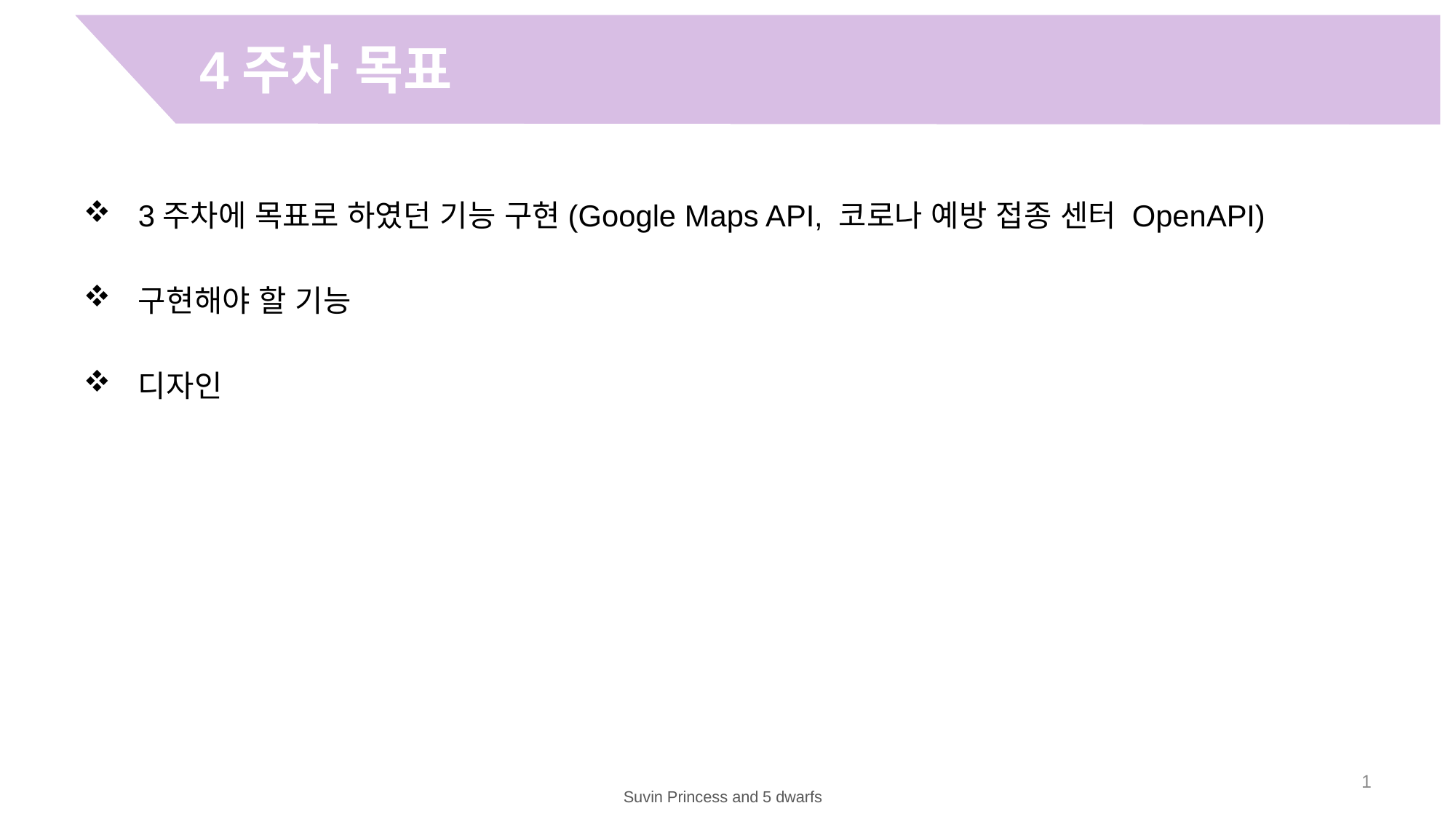

4주차 목표
3주차에 목표로 하였던 기능 구현(Google Maps API, 코로나 예방 접종 센터 OpenAPI)

구현해야 할 기능

디자인

1
Suvin Princess and 5 dwarfs